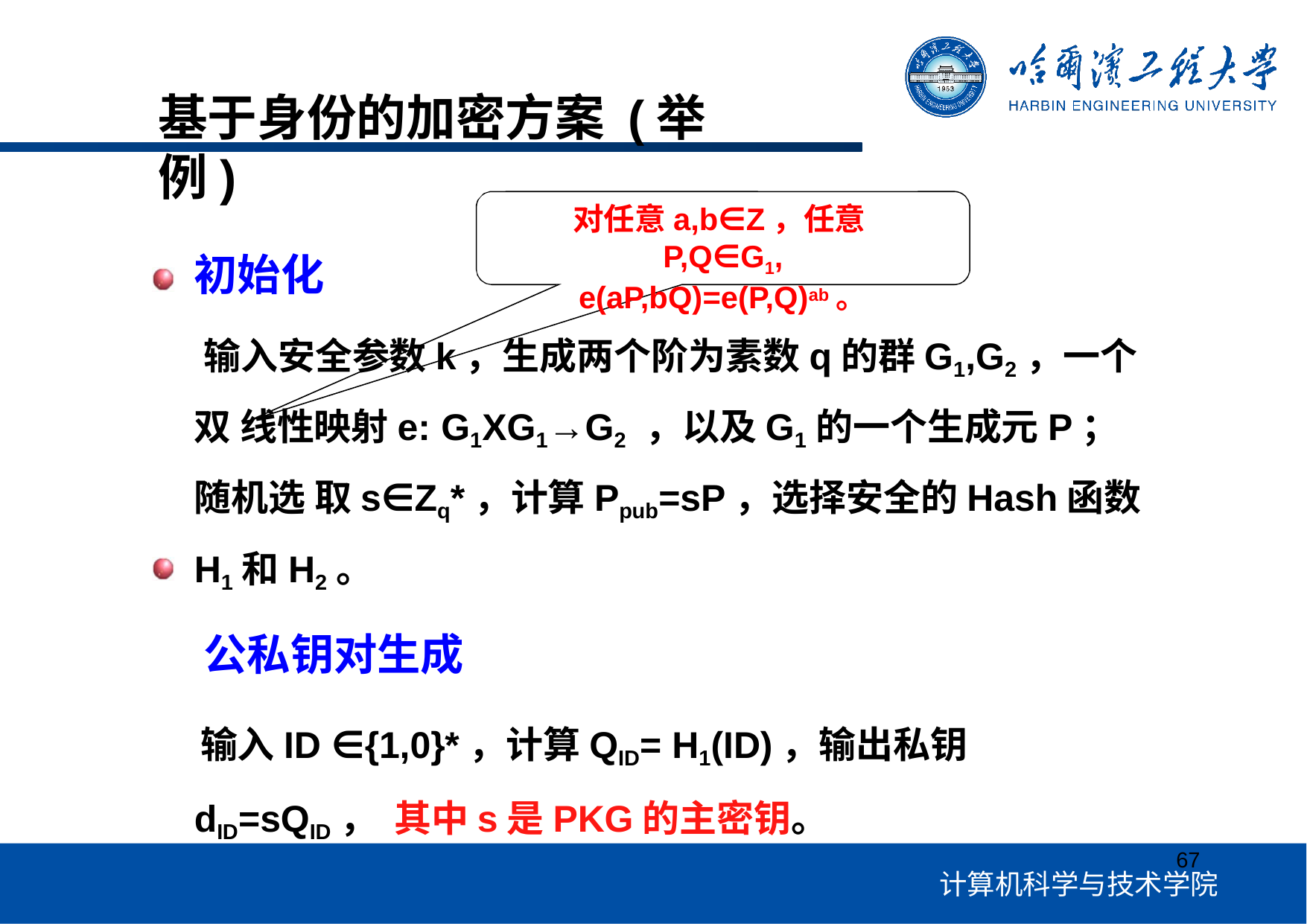

# 基于身份的加密方案 (举例)

对任意a,b∈Z，任意P,Q∈G1,
e(aP,bQ)=e(P,Q)ab。
初始化

输入安全参数k，生成两个阶为素数q的群G1,G2，一个双 线性映射e: G1XG1→G2 ，以及G1的一个生成元P；随机选 取s∈Zq*，计算Ppub=sP，选择安全的Hash函数H1和H2。
公私钥对生成
输入ID ∈{1,0}*，计算QID= H1(ID)，输出私钥dID=sQID，  其中s是PKG的主密钥。

67